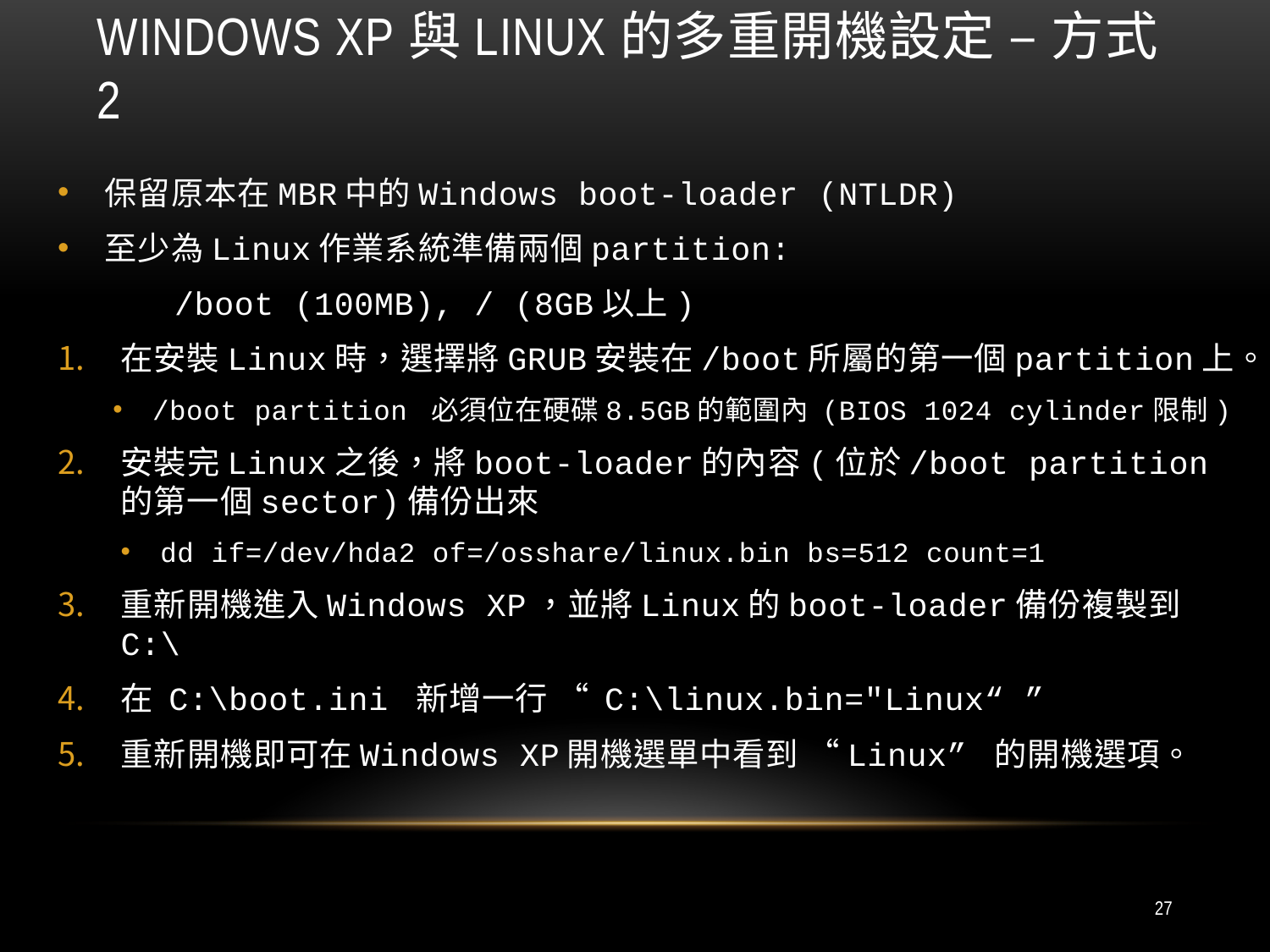

# Windows xp與Linux的多重開機設定 – 方式 2
保留原本在MBR中的Windows boot-loader (NTLDR)
至少為Linux作業系統準備兩個partition:
	/boot (100MB), / (8GB以上)
在安裝Linux時，選擇將GRUB安裝在/boot所屬的第一個partition上。
/boot partition 必須位在硬碟8.5GB的範圍內 (BIOS 1024 cylinder限制)
安裝完Linux之後，將boot-loader的內容(位於/boot partition的第一個sector)備份出來
dd if=/dev/hda2 of=/osshare/linux.bin bs=512 count=1
重新開機進入Windows XP，並將Linux的boot-loader備份複製到C:\
在 C:\boot.ini 新增一行 “ C:\linux.bin="Linux“ ”
重新開機即可在Windows XP開機選單中看到 “Linux” 的開機選項。
27